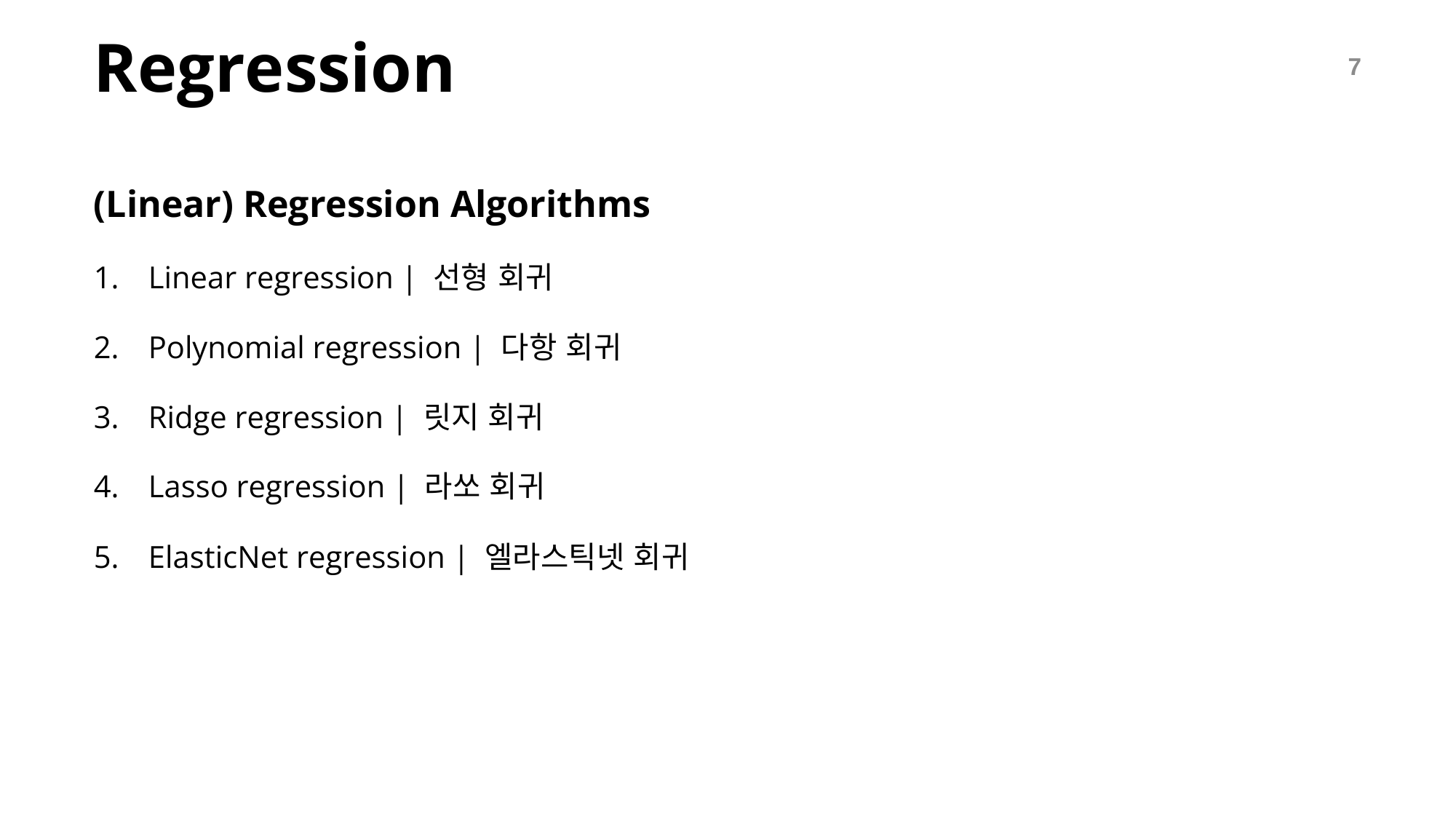

# Regression
7
(Linear) Regression Algorithms
Linear regression | 선형 회귀
Polynomial regression | 다항 회귀
Ridge regression | 릿지 회귀
Lasso regression | 라쏘 회귀
ElasticNet regression | 엘라스틱넷 회귀